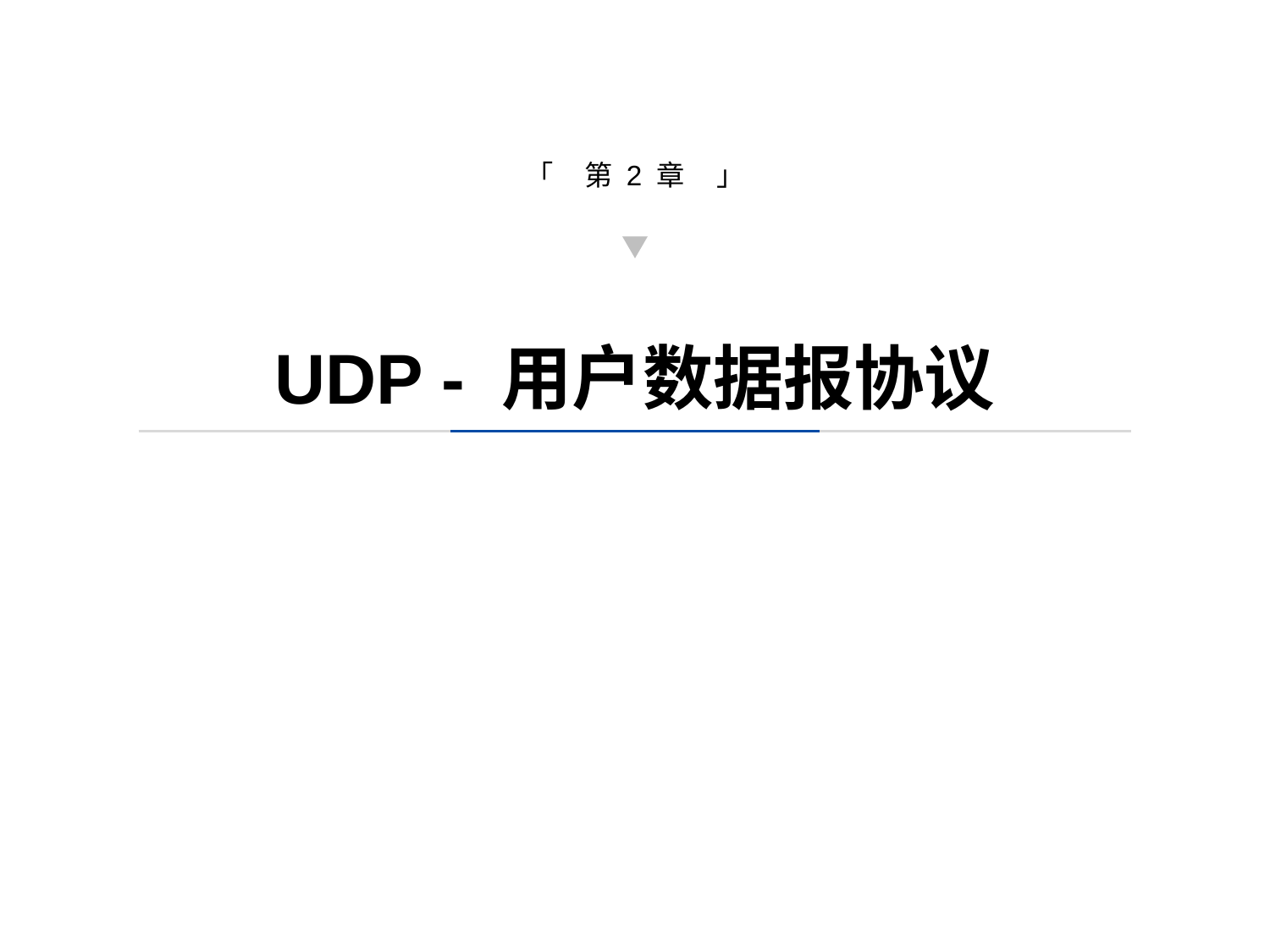

「     第 2 章     」

UDP - 用户数据报协议